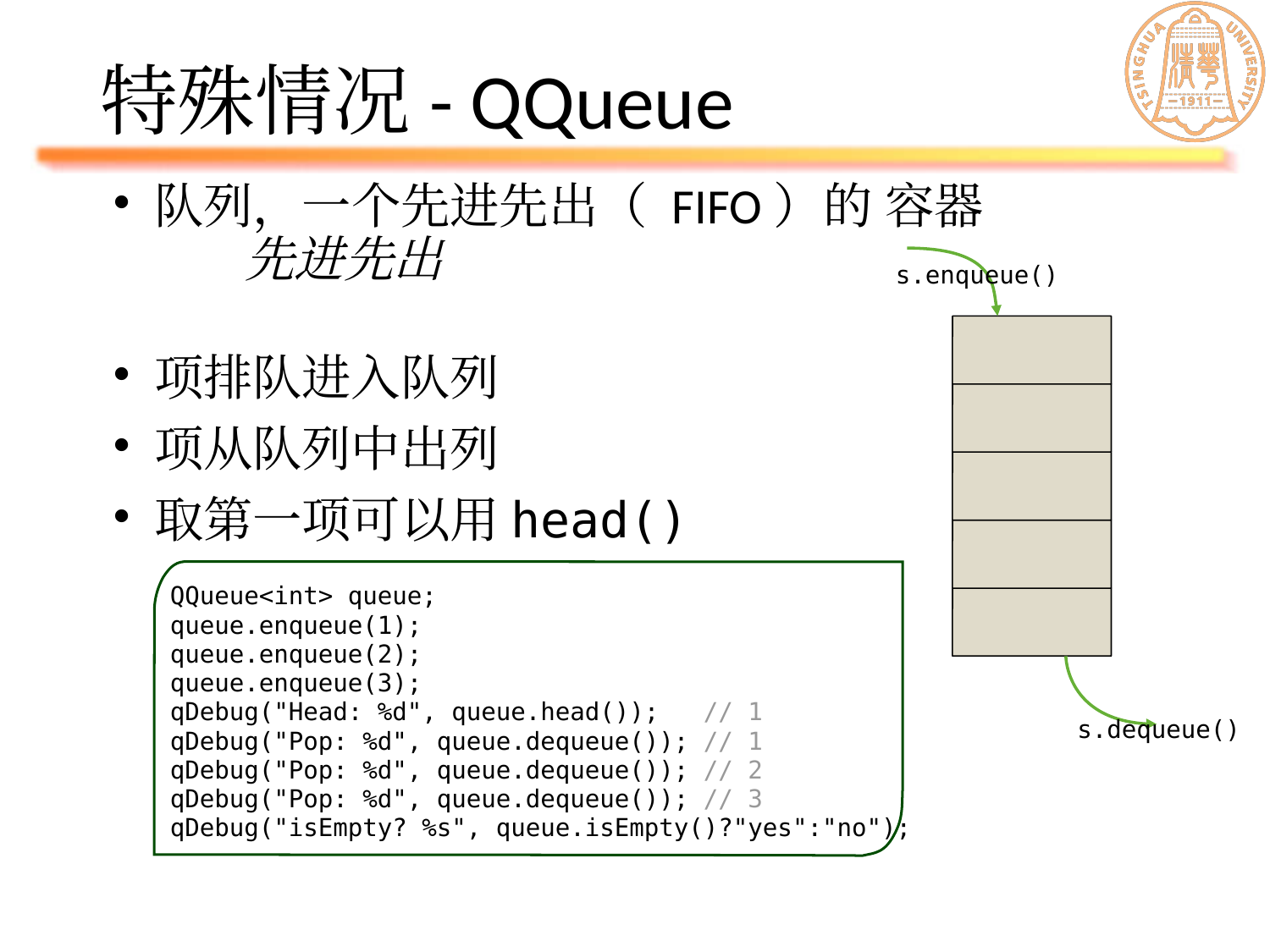

# 特殊情况- QQueue
队列，一个先进先出（ FIFO）的 容器
	先进先出

项排队进入队列
项从队列中出列
取第一项可以用head()

s.enqueue()

QQueue<int> queue;
queue.enqueue(1);
queue.enqueue(2);
queue.enqueue(3);
qDebug("Head: %d", queue.head());   // 1
qDebug("Pop: %d", queue.dequeue()); // 1
qDebug("Pop: %d", queue.dequeue()); // 2
qDebug("Pop: %d", queue.dequeue()); // 3
qDebug("isEmpty? %s", queue.isEmpty()?"yes":"no");

s.dequeue()